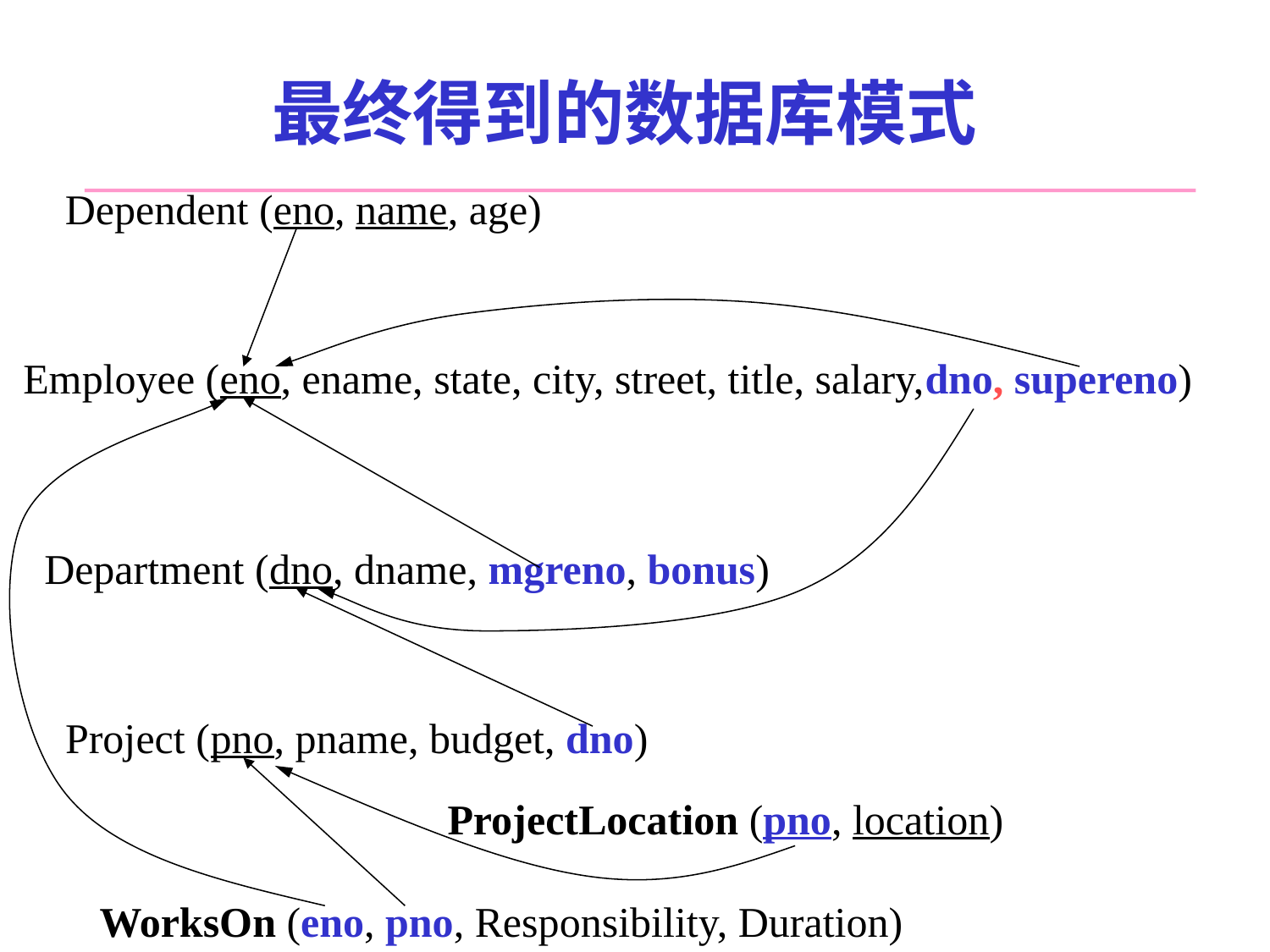

# 最终得到的数据库模式
Dependent (eno, name, age)

Employee (eno, ename, state, city, street, title, salary,dno, supereno)

Department (dno, dname, mgreno, bonus)

Project (pno, pname, budget, dno)

ProjectLocation (pno, location)
WorksOn (eno, pno, Responsibility, Duration)